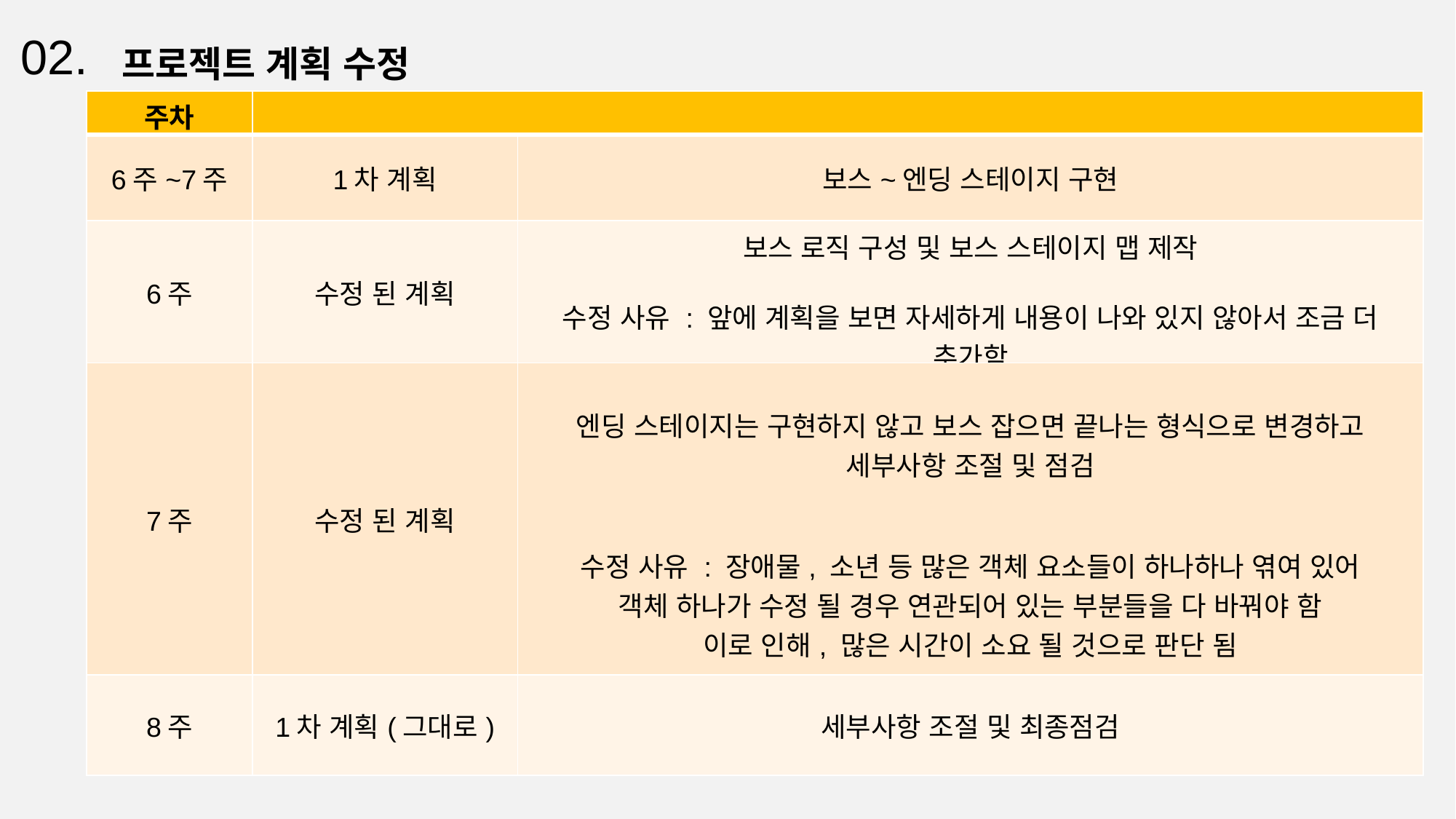

02.
 프로젝트 계획 수정
| 주차 |  |  |
| --- | --- | --- |
| 6주~7주 | 1차 계획 | 보스~엔딩 스테이지 구현 |
| 6주 | 수정 된 계획 | 보스 로직 구성 및 보스 스테이지 맵 제작 수정 사유 : 앞에 계획을 보면 자세하게 내용이 나와 있지 않아서 조금 더 추가함 |
| 7주 | 수정 된 계획 | 엔딩 스테이지는 구현하지 않고 보스 잡으면 끝나는 형식으로 변경하고 세부사항 조절 및 점검 수정 사유 : 장애물, 소년 등 많은 객체 요소들이 하나하나 엮여 있어 객체 하나가 수정 될 경우 연관되어 있는 부분들을 다 바꿔야 함 이로 인해, 많은 시간이 소요 될 것으로 판단 됨 |
| 8주 | 1차 계획(그대로) | 세부사항 조절 및 최종점검 |